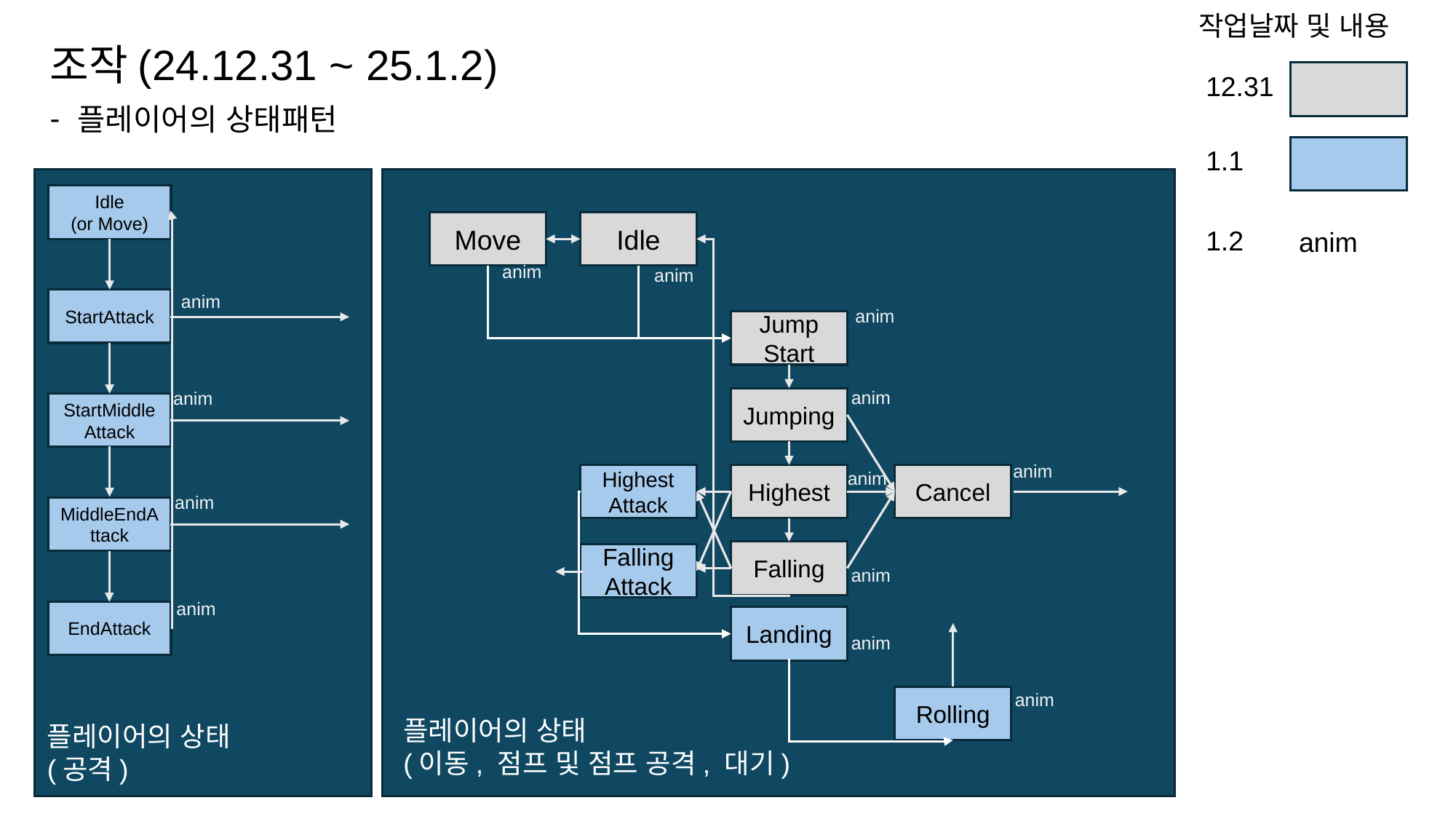

작업날짜 및 내용
조작(24.12.31 ~ 25.1.2)
플레이어의 상태패턴

12.31

1.1

Idle
(or Move)
Move
Idle
1.2
anim
anim
anim
anim
StartAttack
anim
Jump
Start
anim
anim
Jumping
StartMiddleAttack
anim
anim
Highest
Attack
Highest
Cancel
anim
MiddleEndAttack
Falling
Falling
Attack
anim
anim
EndAttack
Landing
anim
anim
Rolling
플레이어의 상태
(이동, 점프 및 점프 공격, 대기)
플레이어의 상태
(공격)